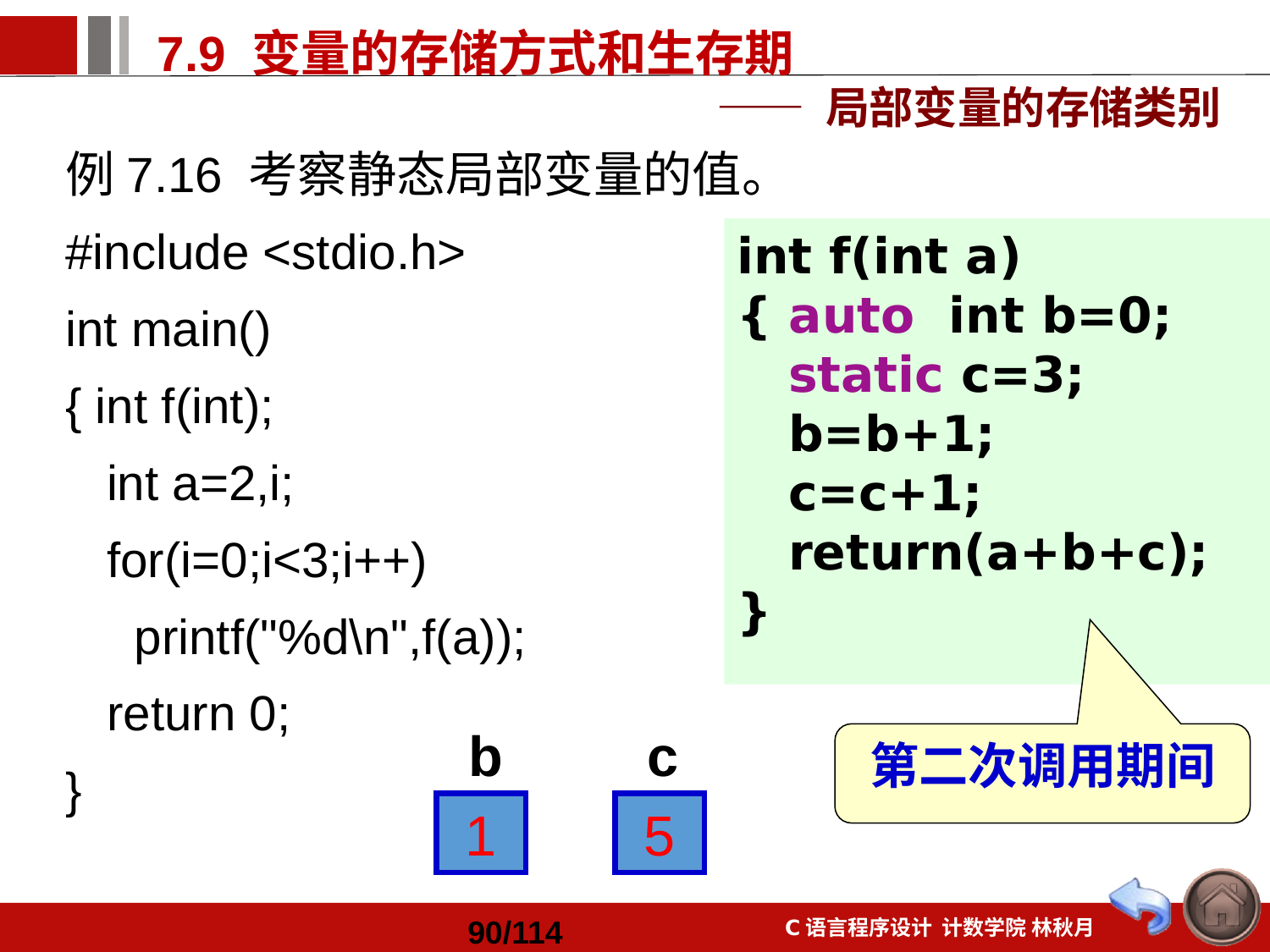

—— 局部变量的存储类别
例7.16 考察静态局部变量的值。
#include <stdio.h>
int main()
{ int f(int);
   int a=2,i;
   for(i=0;i<3;i++)
     printf("%d\n",f(a));
   return 0;
}
int f(int a)
{ auto  int b=0;
   static c=3;
   b=b+1;
   c=c+1;
   return(a+b+c);
}

b
c
第二次调用期间
0
1
4
5